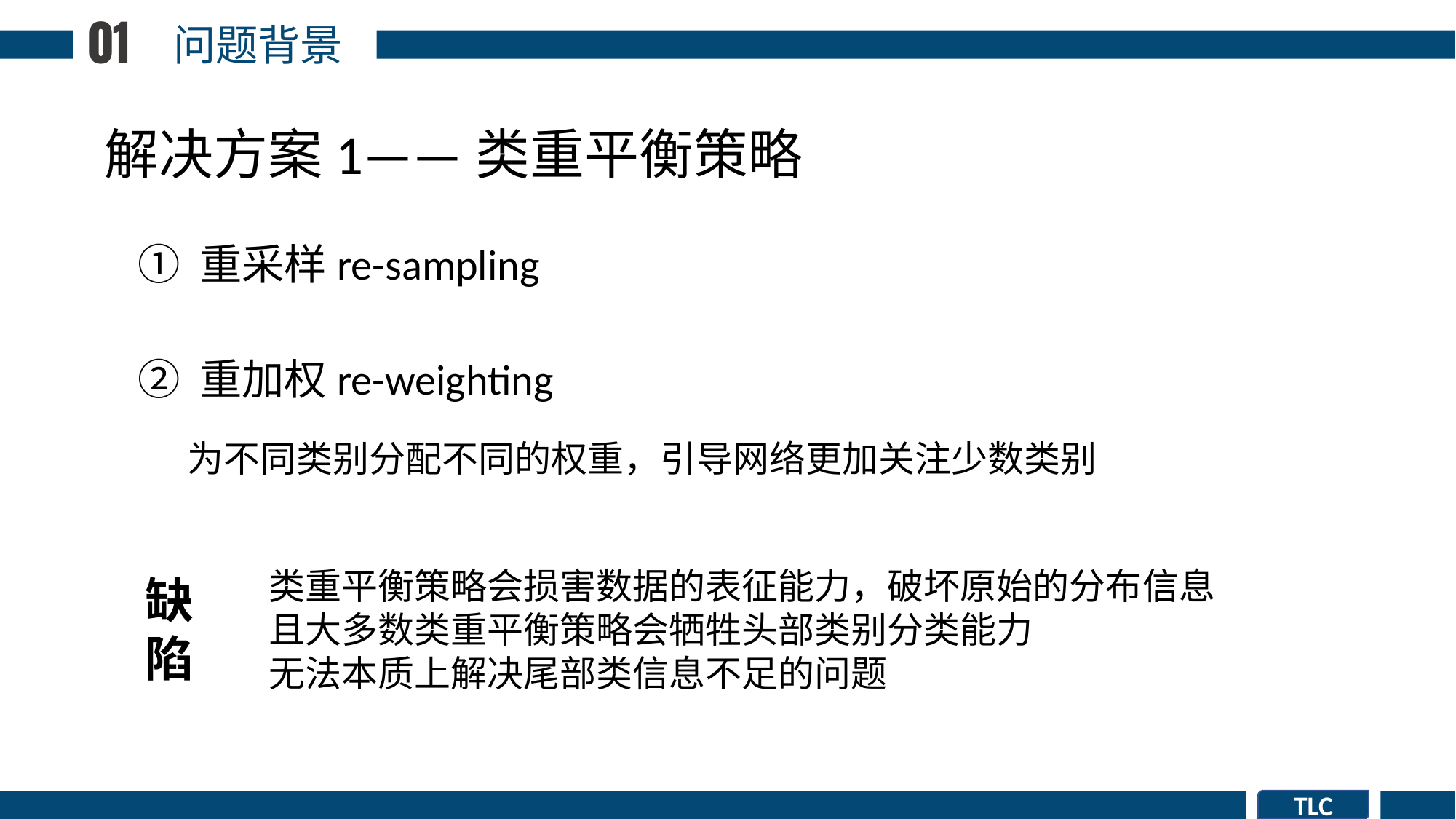

01
问题背景

解决方案1——类重平衡策略
① 重采样re-sampling
② 重加权re-weighting
为不同类别分配不同的权重，引导网络更加关注少数类别
类重平衡策略会损害数据的表征能力，破坏原始的分布信息
且大多数类重平衡策略会牺牲头部类别分类能力
无法本质上解决尾部类信息不足的问题
缺陷
TLC